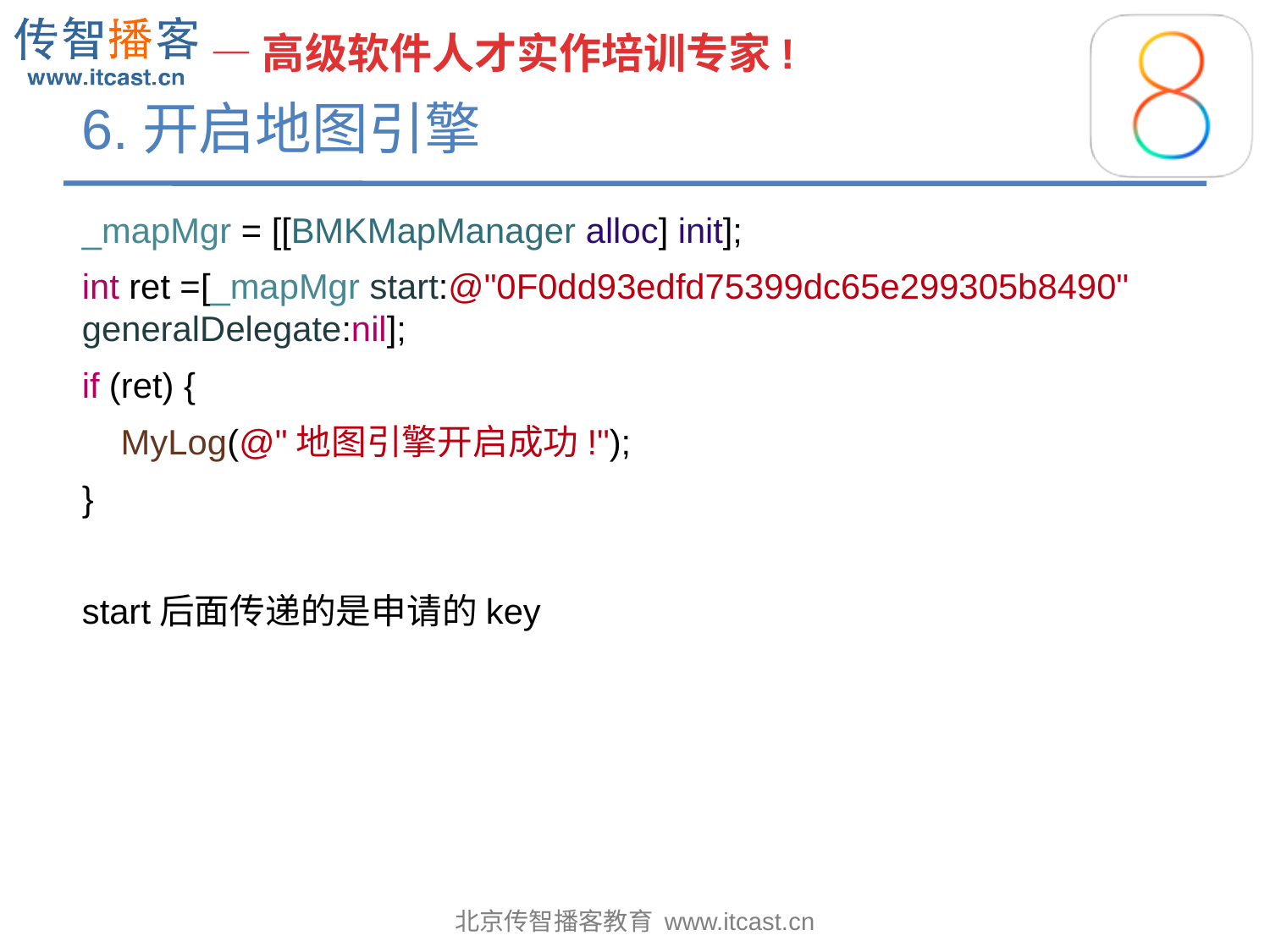

# 6.开启地图引擎
_mapMgr = [[BMKMapManager alloc] init];
int ret =[_mapMgr start:@"0F0dd93edfd75399dc65e299305b8490" generalDelegate:nil];
if (ret) {
    MyLog(@"地图引擎开启成功!");
}

start后面传递的是申请的key